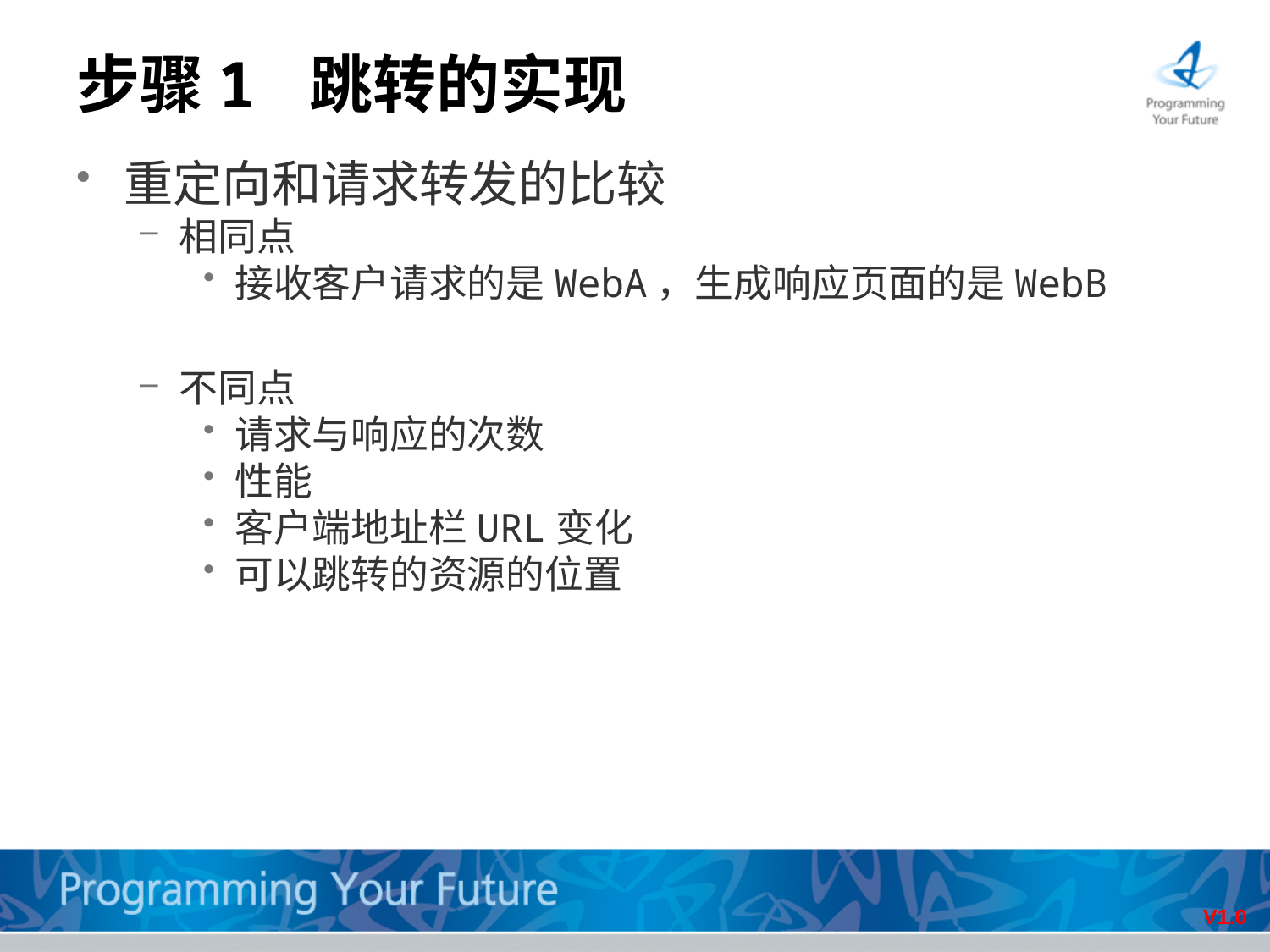

# 步骤1 跳转的实现
重定向和请求转发的比较
相同点
接收客户请求的是WebA，生成响应页面的是WebB

不同点
请求与响应的次数
性能
客户端地址栏URL变化
可以跳转的资源的位置